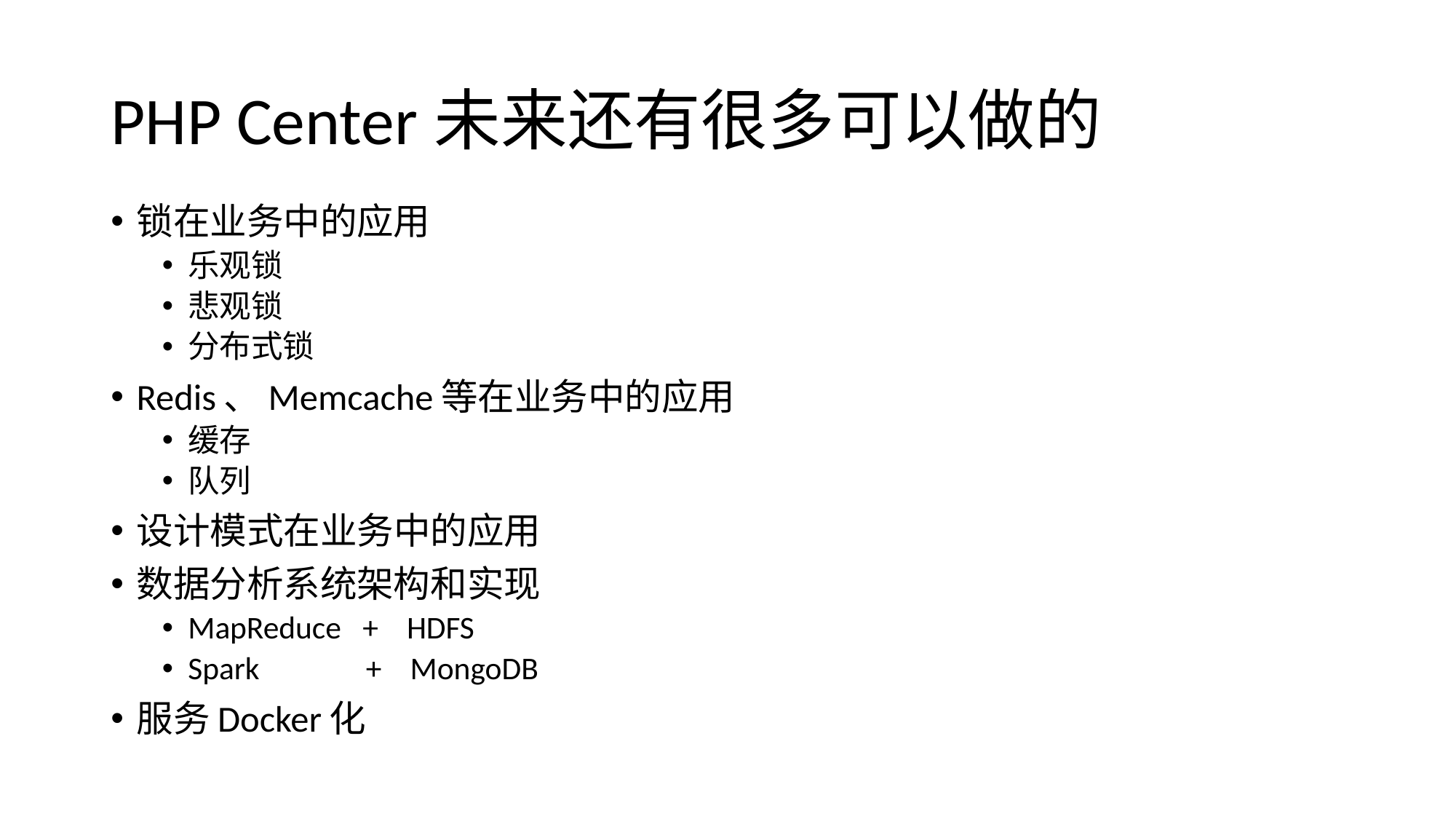

# PHP Center未来还有很多可以做的
锁在业务中的应用
乐观锁
悲观锁
分布式锁
Redis、Memcache等在业务中的应用
缓存
队列
设计模式在业务中的应用
数据分析系统架构和实现
MapReduce   +    HDFS
Spark               +    MongoDB
服务Docker化